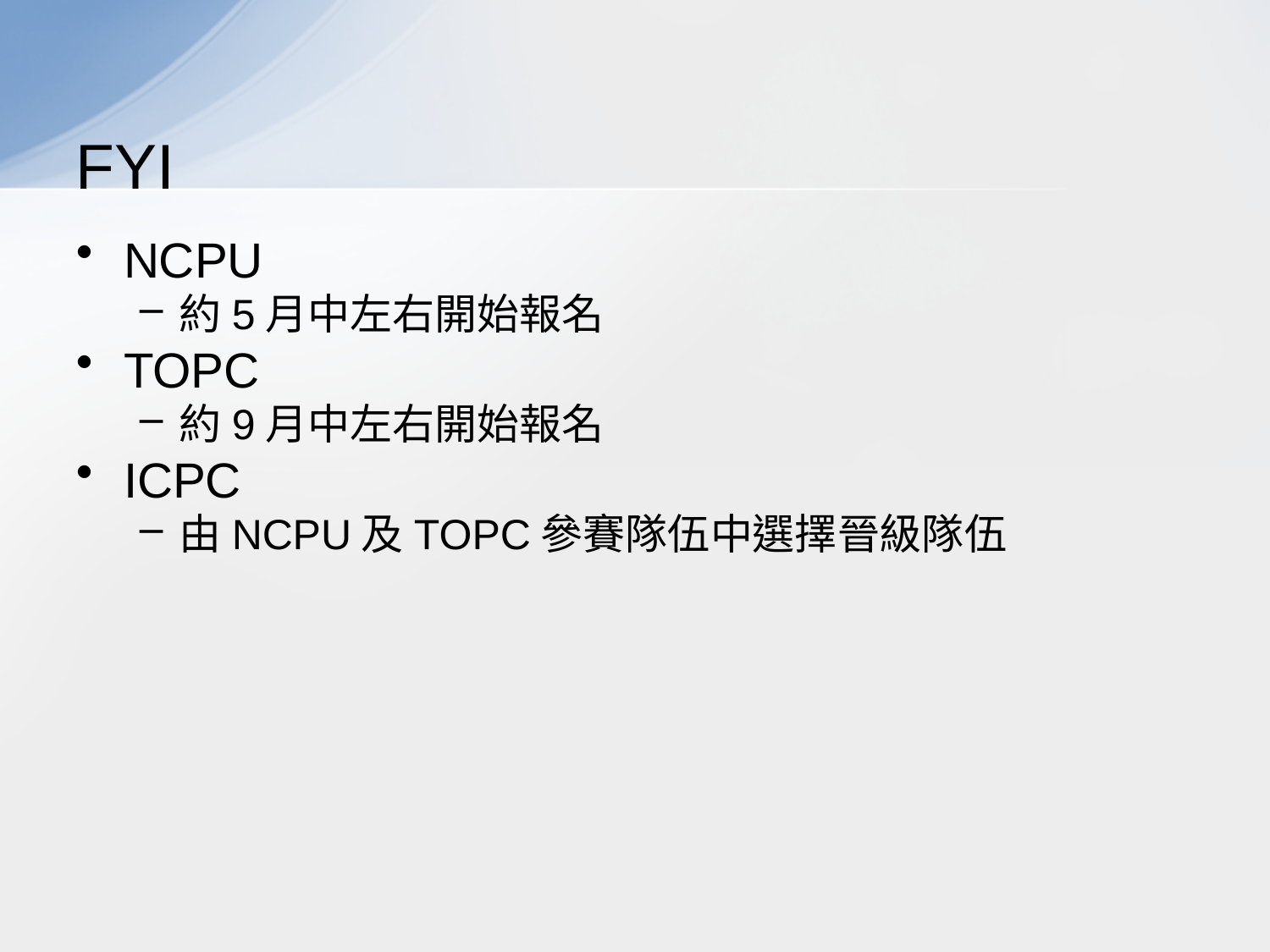

# FYI
NCPU
約5月中左右開始報名
TOPC
約9月中左右開始報名
ICPC
由NCPU及TOPC參賽隊伍中選擇晉級隊伍